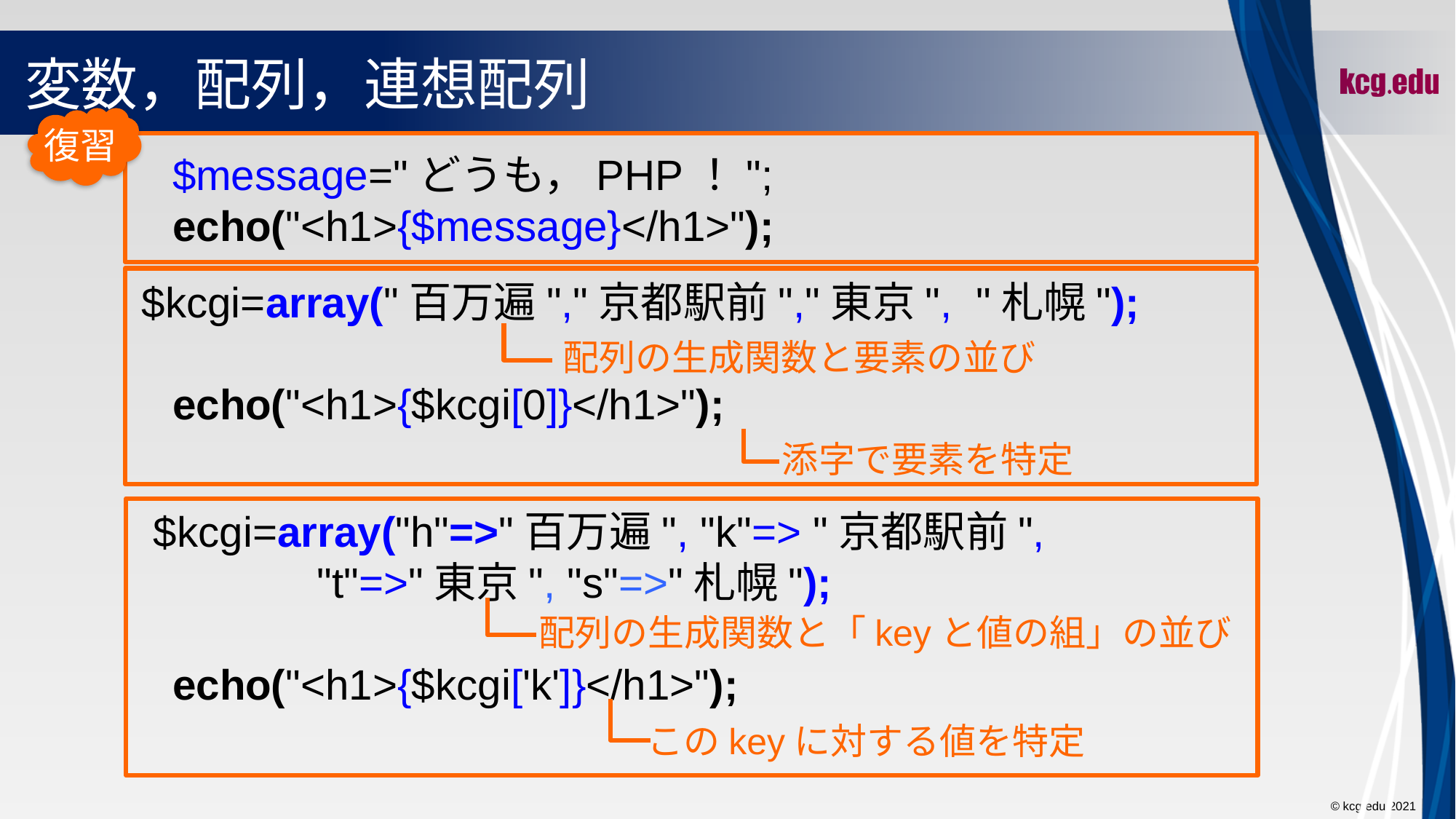

# 変数，配列，連想配列
復習

	$message="どうも，PHP！";
	echo("<h1>{$message}</h1>");

  $kcgi=array("百万遍","京都駅前","東京",  "札幌");

	echo("<h1>{$kcgi[0]}</h1>");

   $kcgi=array("h"=>"百万遍", "k"=> "京都駅前", 		   "t"=>"東京", "s"=>"札幌");

	echo("<h1>{$kcgi['k']}</h1>");

配列の生成関数と要素の並び

添字で要素を特定

配列の生成関数と「keyと値の組」の並び

このkeyに対する値を特定